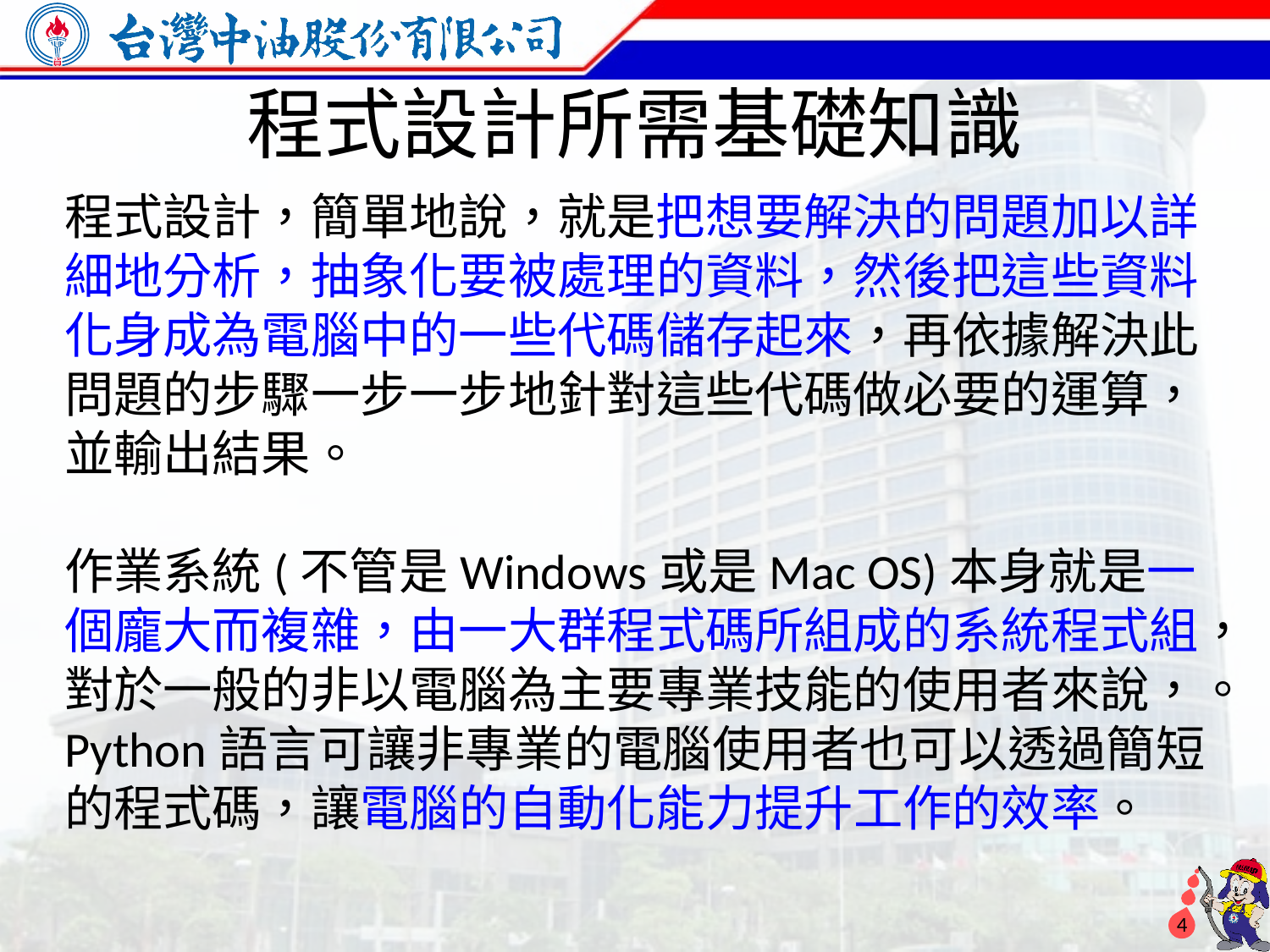

程式設計所需基礎知識
程式設計，簡單地說，就是把想要解決的問題加以詳細地分析，抽象化要被處理的資料，然後把這些資料化身成為電腦中的一些代碼儲存起來，再依據解決此問題的步驟一步一步地針對這些代碼做必要的運算，並輸出結果。

作業系統(不管是Windows或是Mac OS)本身就是一個龐大而複雜，由一大群程式碼所組成的系統程式組，對於一般的非以電腦為主要專業技能的使用者來說，。Python語言可讓非專業的電腦使用者也可以透過簡短的程式碼，讓電腦的自動化能力提升工作的效率。
4